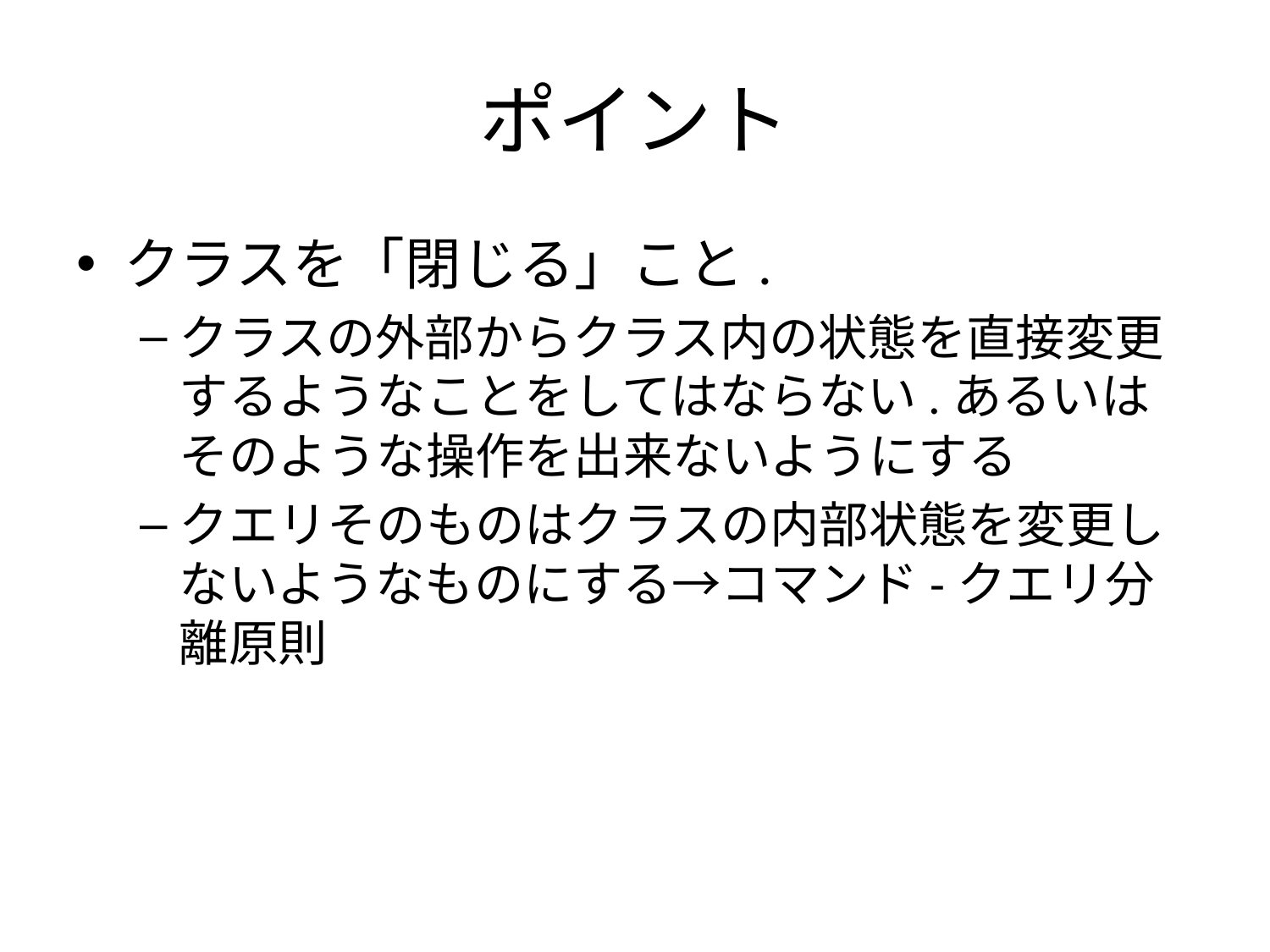

# ポイント
クラスを「閉じる」こと.
クラスの外部からクラス内の状態を直接変更するようなことをしてはならない.あるいはそのような操作を出来ないようにする
クエリそのものはクラスの内部状態を変更しないようなものにする→コマンド-クエリ分離原則